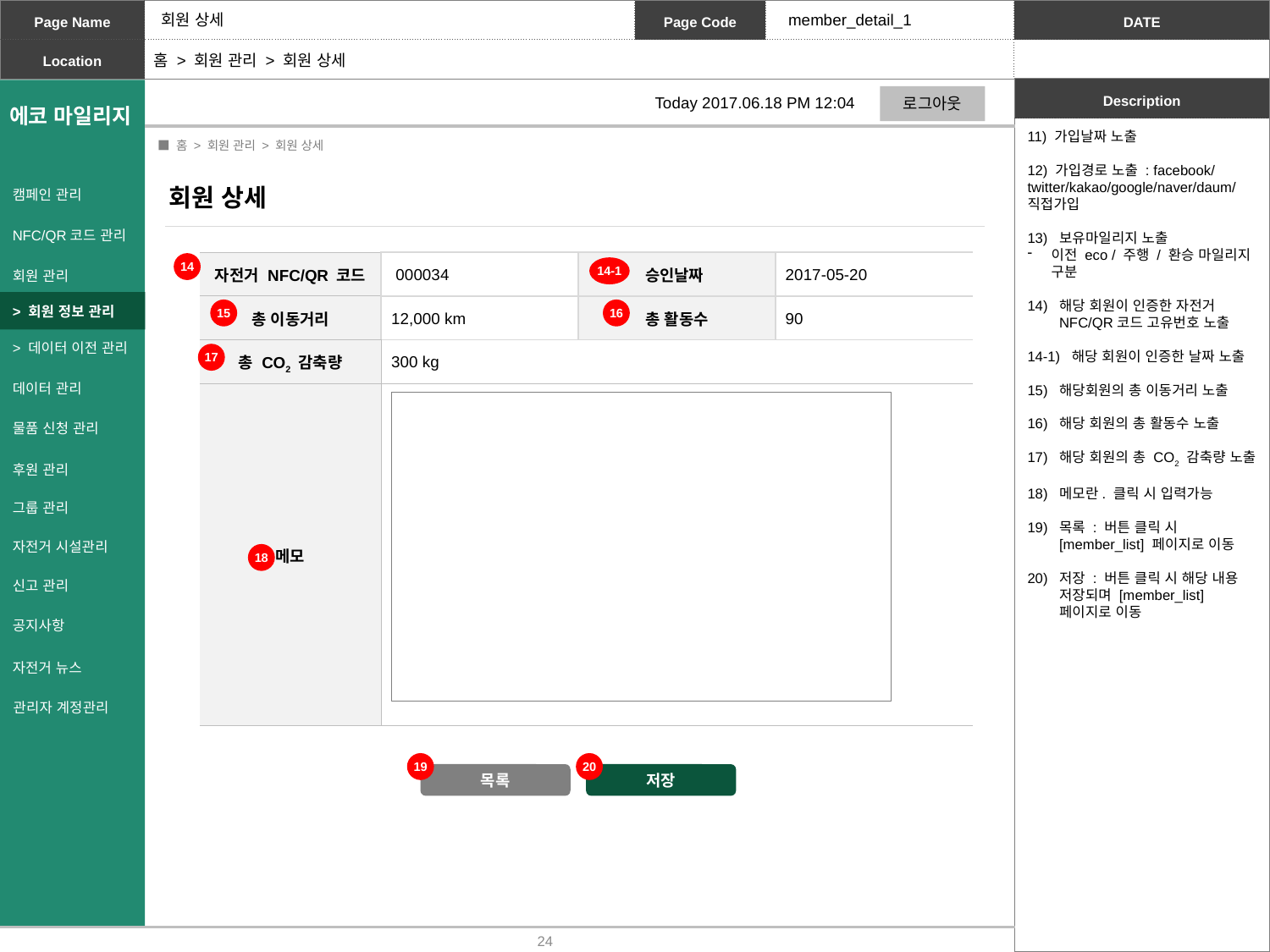

회원 상세
member_detail_1
홈 > 회원 관리 > 회원 상세
로그아웃
Today 2017.06.18 PM 12:04
11) 가입날짜 노출

12) 가입경로 노출 : facebook/twitter/kakao/google/naver/daum/직접가입

13)  보유마일리지 노출
이전 eco / 주행 / 환승 마일리지 구분

해당 회원이 인증한 자전거 NFC/QR코드 고유번호 노출

14-1)  해당 회원이 인증한 날짜 노출

해당회원의 총 이동거리 노출

해당 회원의 총 활동수 노출

해당 회원의 총 CO2 감축량 노출

메모란. 클릭 시 입력가능

목록 : 버튼 클릭 시 [member_list] 페이지로 이동

저장 : 버튼 클릭 시 해당 내용 저장되며 [member_list] 페이지로 이동
   ■ 홈 > 회원 관리 > 회원 상세
회원 상세
캠페인 관리
NFC/QR코드 관리
| 자전거 NFC/QR 코드 | 000034 |  | 승인날짜 |  | 2017-05-20 |  |
| --- | --- | --- | --- | --- | --- | --- |
| 총 이동거리 | 12,000 km |  | 총 활동수 |  | 90 |  |
| 총 CO2 감축량 | 300 kg |  |  |  |  |  |
| 메모 |  |  |  |  |  |  |
14
회원 관리
14-1

> 회원 정보 관리
16
15
> 데이터 이전 관리
17
데이터 관리

물품 신청 관리
후원 관리
그룹 관리
자전거 시설관리
18
신고 관리
공지사항
자전거 뉴스
관리자 계정관리
19
20
목록
저장
24